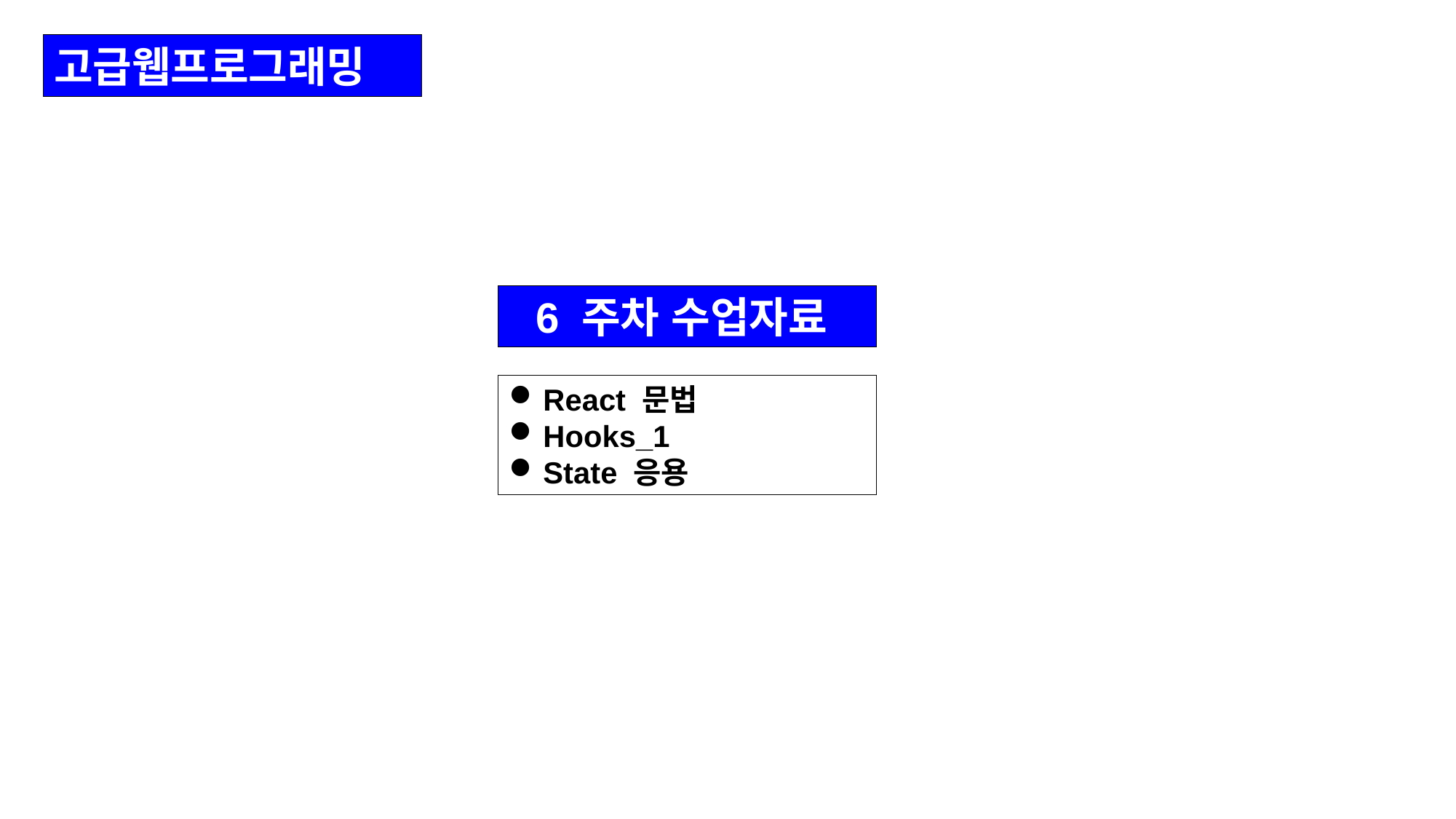

고급웹프로그래밍
6 주차 수업자료
React 문법
Hooks_1
State 응용